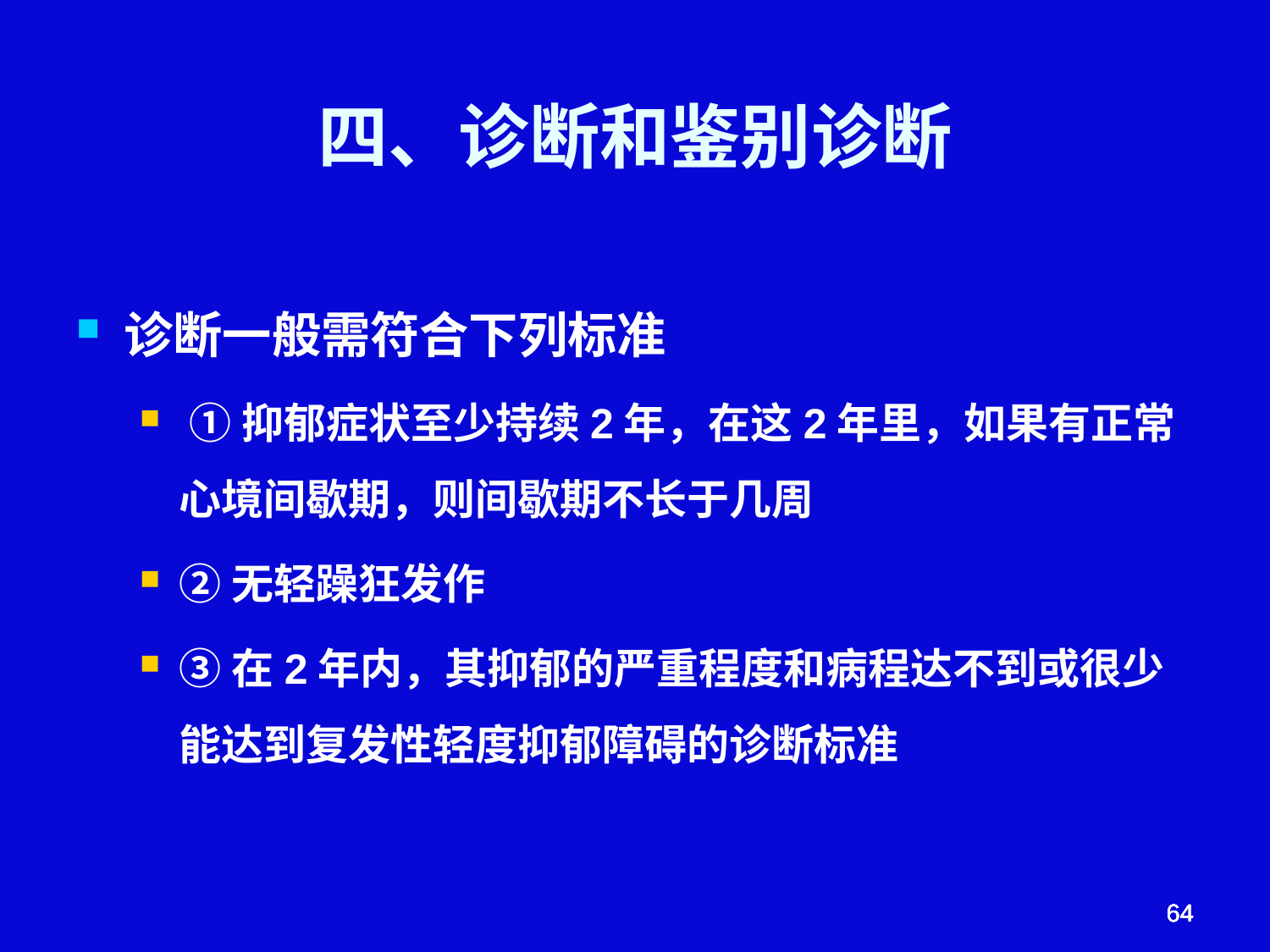

# 四、诊断和鉴别诊断
诊断一般需符合下列标准
 ①抑郁症状至少持续2年，在这2年里，如果有正常心境间歇期，则间歇期不长于几周
②无轻躁狂发作
③在2年内，其抑郁的严重程度和病程达不到或很少能达到复发性轻度抑郁障碍的诊断标准
64
64
64
64
64
64